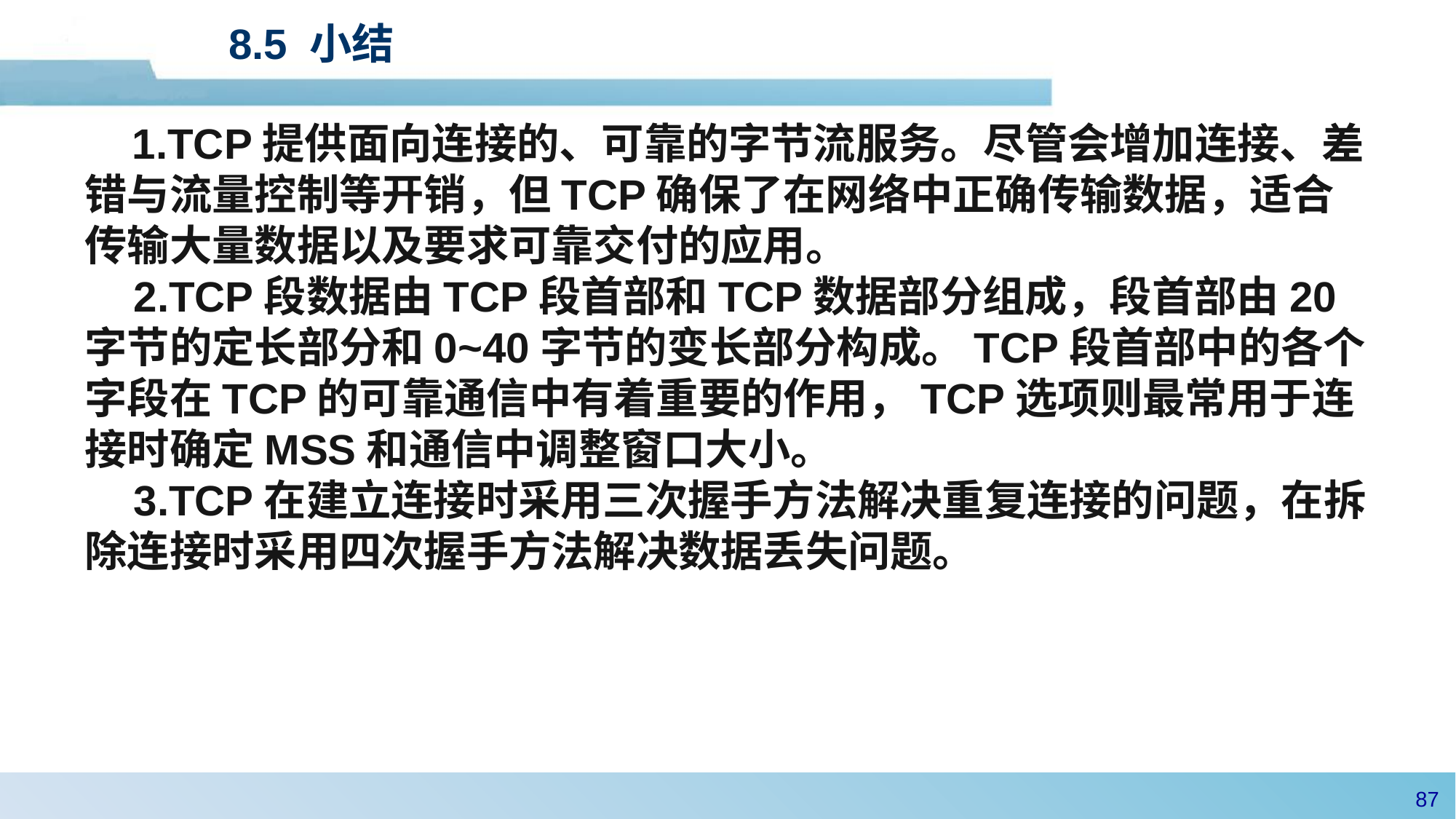

# 8.5 小结
    1.TCP提供面向连接的、可靠的字节流服务。尽管会增加连接、差错与流量控制等开销，但TCP确保了在网络中正确传输数据，适合传输大量数据以及要求可靠交付的应用。
    2.TCP段数据由TCP段首部和TCP数据部分组成，段首部由20字节的定长部分和0~40字节的变长部分构成。TCP段首部中的各个字段在TCP的可靠通信中有着重要的作用，TCP选项则最常用于连接时确定MSS和通信中调整窗口大小。
    3.TCP在建立连接时采用三次握手方法解决重复连接的问题，在拆除连接时采用四次握手方法解决数据丢失问题。

87